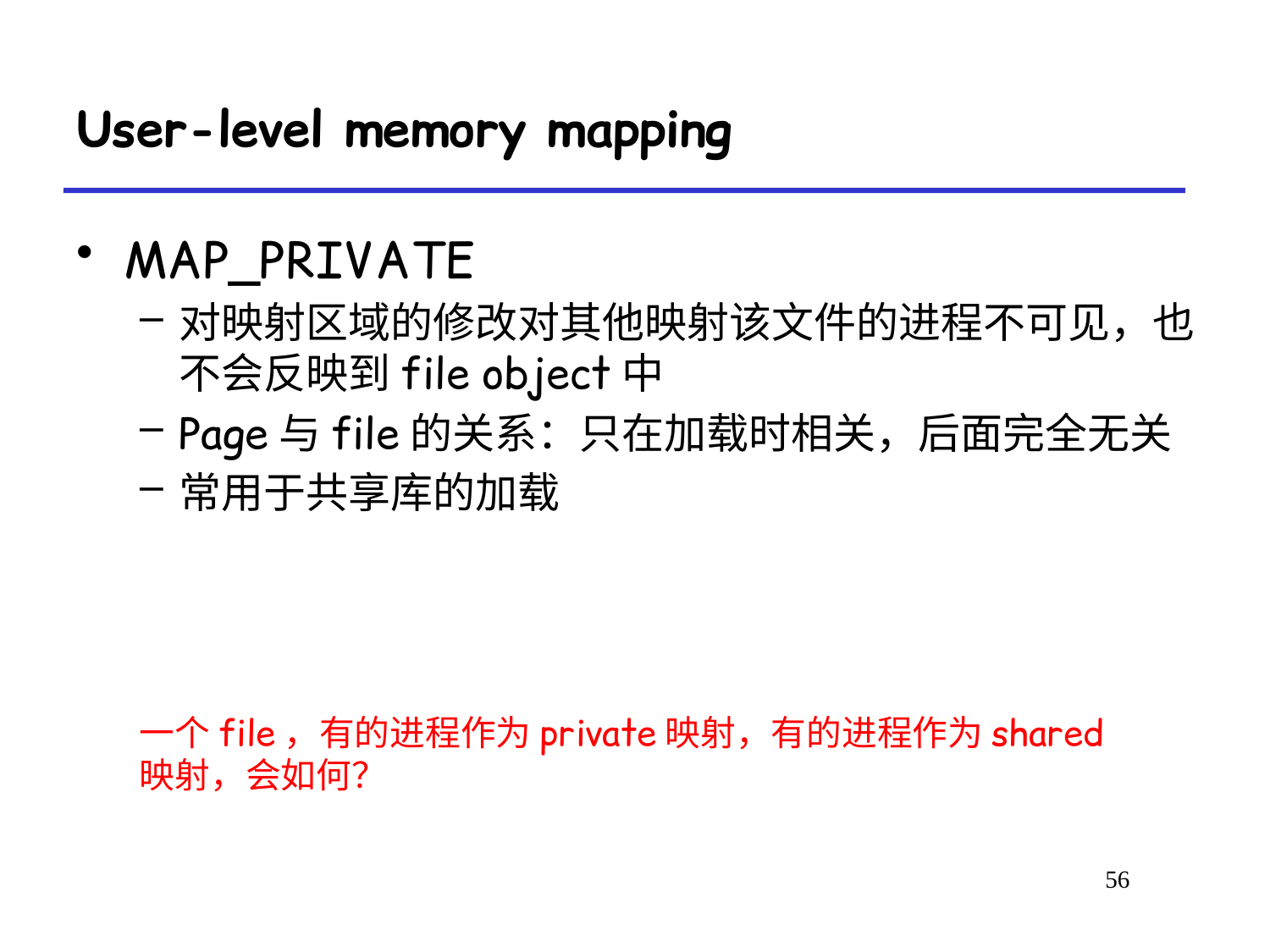

# User-level memory mapping
MAP_PRIVATE
对映射区域的修改对其他映射该文件的进程不可见，也不会反映到file object中
Page与file的关系：只在加载时相关，后面完全无关
常用于共享库的加载

一个file，有的进程作为private映射，有的进程作为shared映射，会如何？
56